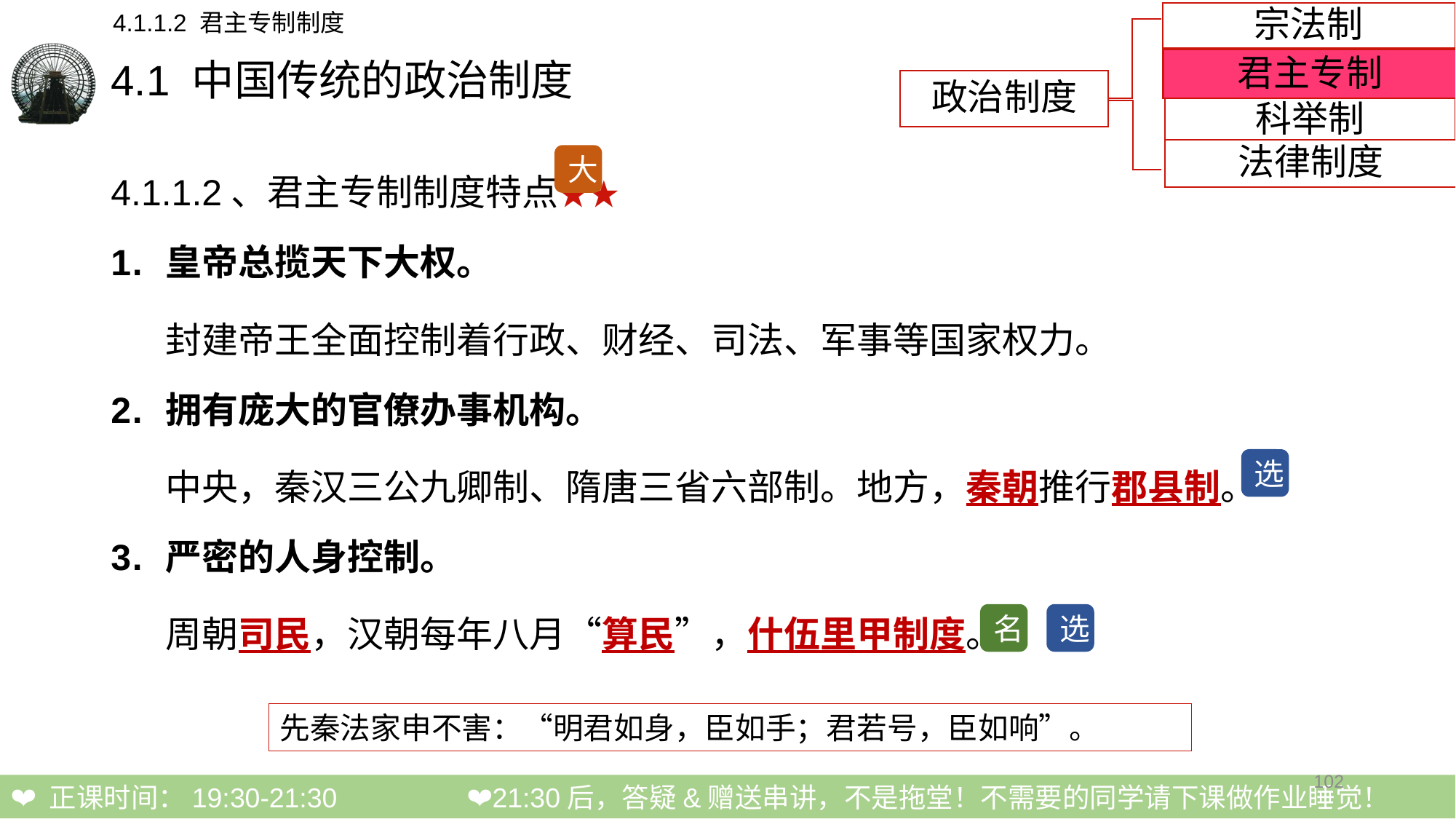

4.1.1.2 君主专制制度
宗法制

# 4.1 中国传统的政治制度
君主专制
政治制度
科举制

法律制度
4.1.1.2、君主专制制度特点★★
皇帝总揽天下大权。
封建帝王全面控制着行政、财经、司法、军事等国家权力。
拥有庞大的官僚办事机构。
中央，秦汉三公九卿制、隋唐三省六部制。地方，秦朝推行郡县制。
严密的人身控制。
周朝司民，汉朝每年八月“算民”，什伍里甲制度。
大
选
选
名
先秦法家申不害：“明君如身，臣如手；君若号，臣如响”。
102